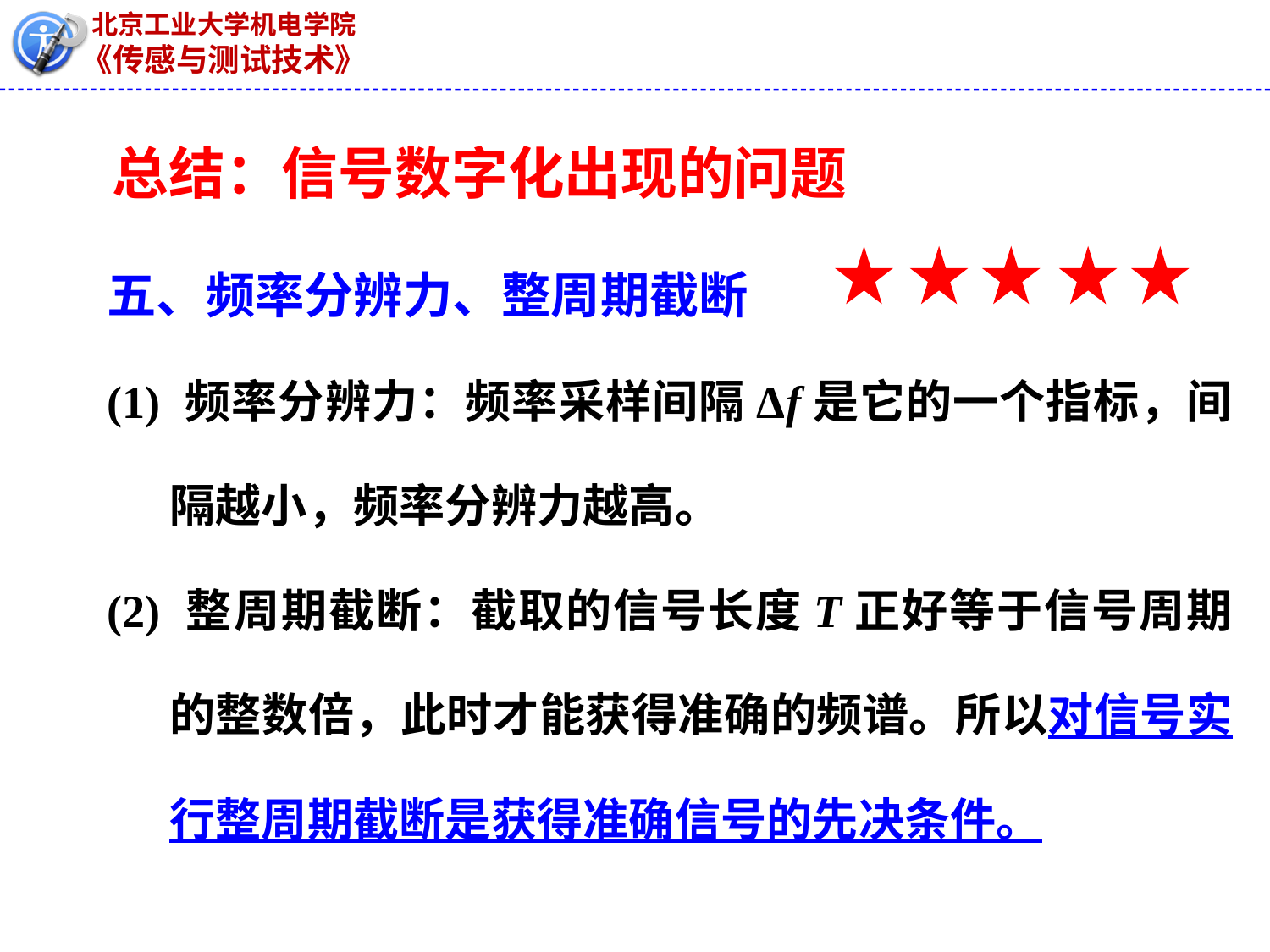

总结：信号数字化出现的问题
五、频率分辨力、整周期截断
(1) 频率分辨力：频率采样间隔Δf是它的一个指标，间隔越小，频率分辨力越高。
(2) 整周期截断：截取的信号长度T正好等于信号周期的整数倍，此时才能获得准确的频谱。所以对信号实行整周期截断是获得准确信号的先决条件。